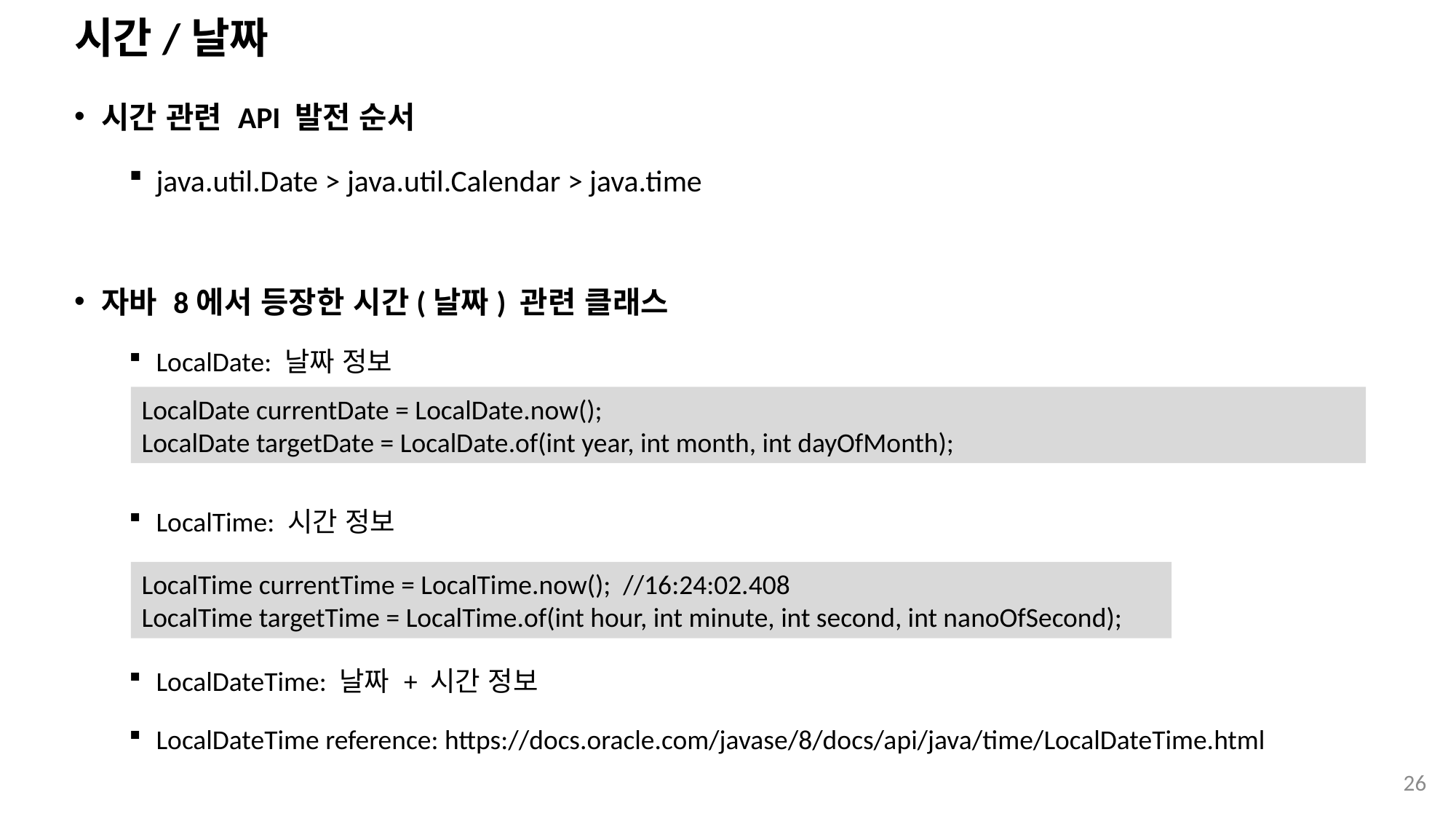

# 시간/날짜
시간 관련 API 발전 순서
java.util.Date > java.util.Calendar > java.time

자바 8에서 등장한 시간(날짜) 관련 클래스
LocalDate: 날짜 정보

LocalTime: 시간 정보

LocalDateTime: 날짜 + 시간 정보
LocalDateTime reference: https://docs.oracle.com/javase/8/docs/api/java/time/LocalDateTime.html

LocalDate currentDate = LocalDate.now();
LocalDate targetDate = LocalDate.of(int year, int month, int dayOfMonth);
LocalTime currentTime = LocalTime.now();  //16:24:02.408
LocalTime targetTime = LocalTime.of(int hour, int minute, int second, int nanoOfSecond);
26